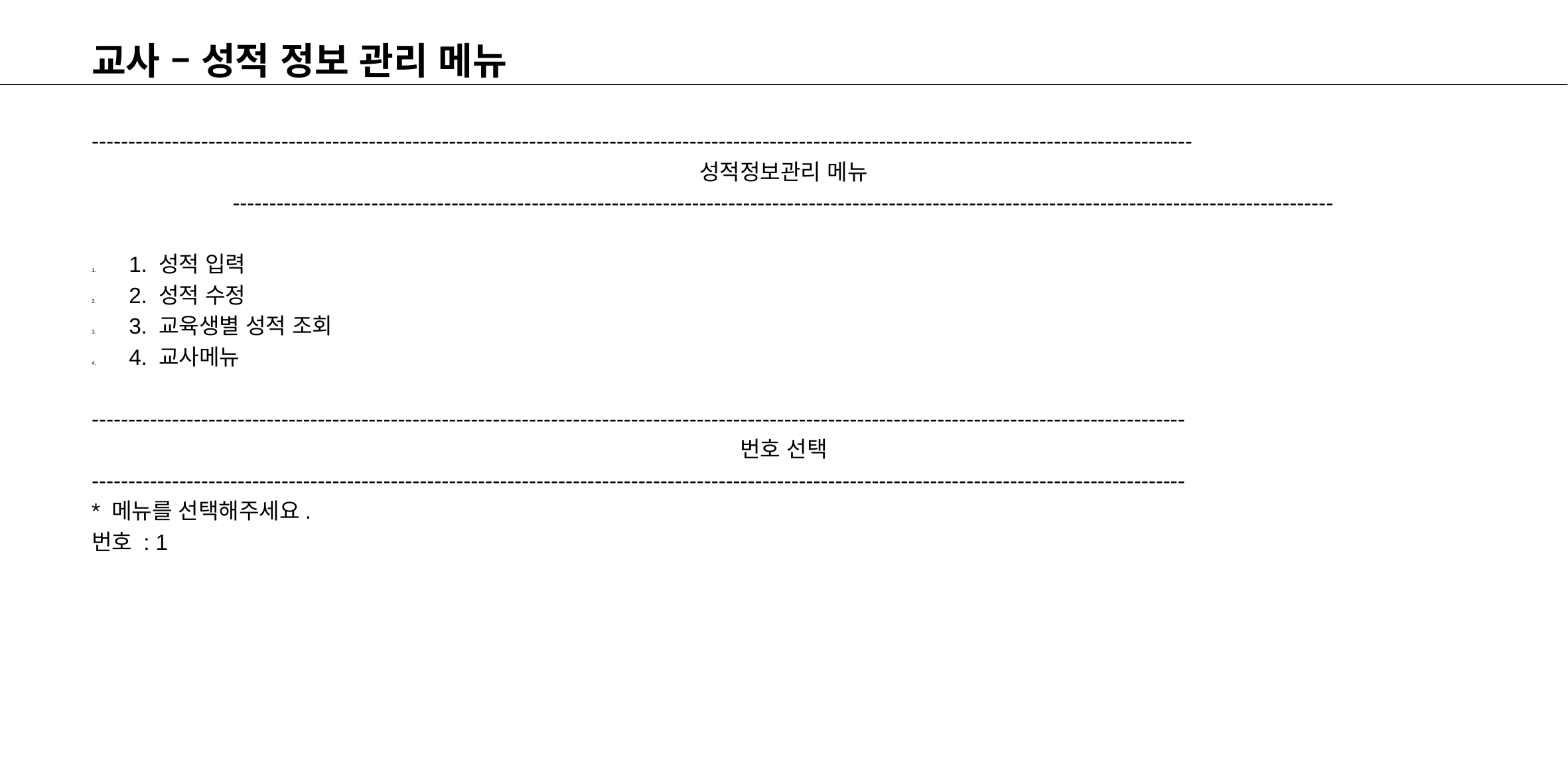

# 교사 – 성적 정보 관리 메뉴
-------------------------------------------------------------------------------------------------------------------------------------------------------
성적정보관리 메뉴
-------------------------------------------------------------------------------------------------------------------------------------------------------

1. 성적 입력
2. 성적 수정
3. 교육생별 성적 조회
4. 교사메뉴

------------------------------------------------------------------------------------------------------------------------------------------------------
번호 선택
------------------------------------------------------------------------------------------------------------------------------------------------------
* 메뉴를 선택해주세요.
번호 : 1